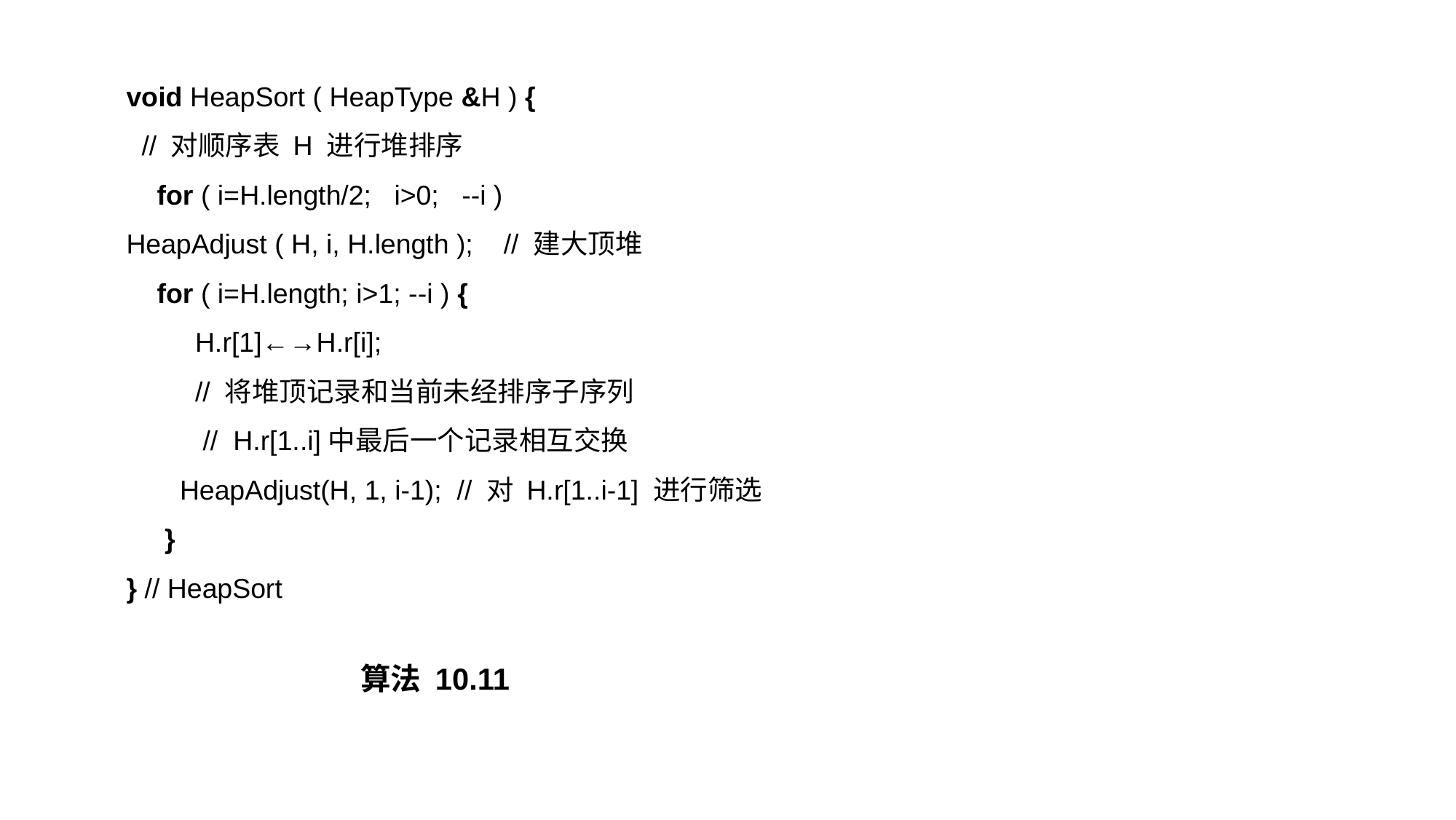

void HeapSort ( HeapType &H ) {
  // 对顺序表 H 进行堆排序
    for ( i=H.length/2;   i>0;   --i )
HeapAdjust ( H, i, H.length );    // 建大顶堆
    for ( i=H.length; i>1; --i ) {
         H.r[1]←→H.r[i];
         // 将堆顶记录和当前未经排序子序列
          //  H.r[1..i]中最后一个记录相互交换
       HeapAdjust(H, 1, i-1);  // 对 H.r[1..i-1] 进行筛选
     }
} // HeapSort
算法 10.11